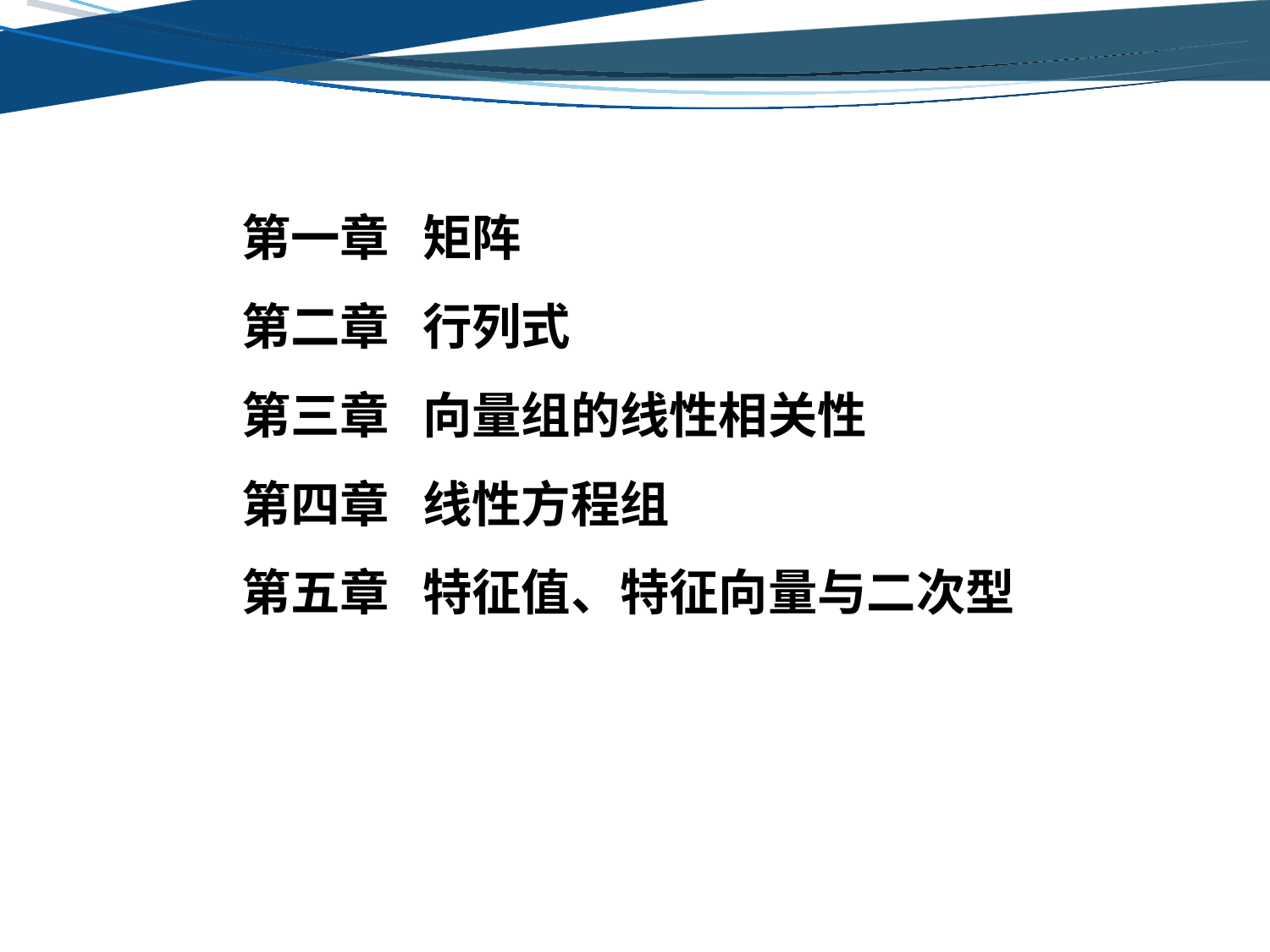

第一章   矩阵
第二章   行列式
第三章   向量组的线性相关性
第四章   线性方程组
第五章   特征值、特征向量与二次型